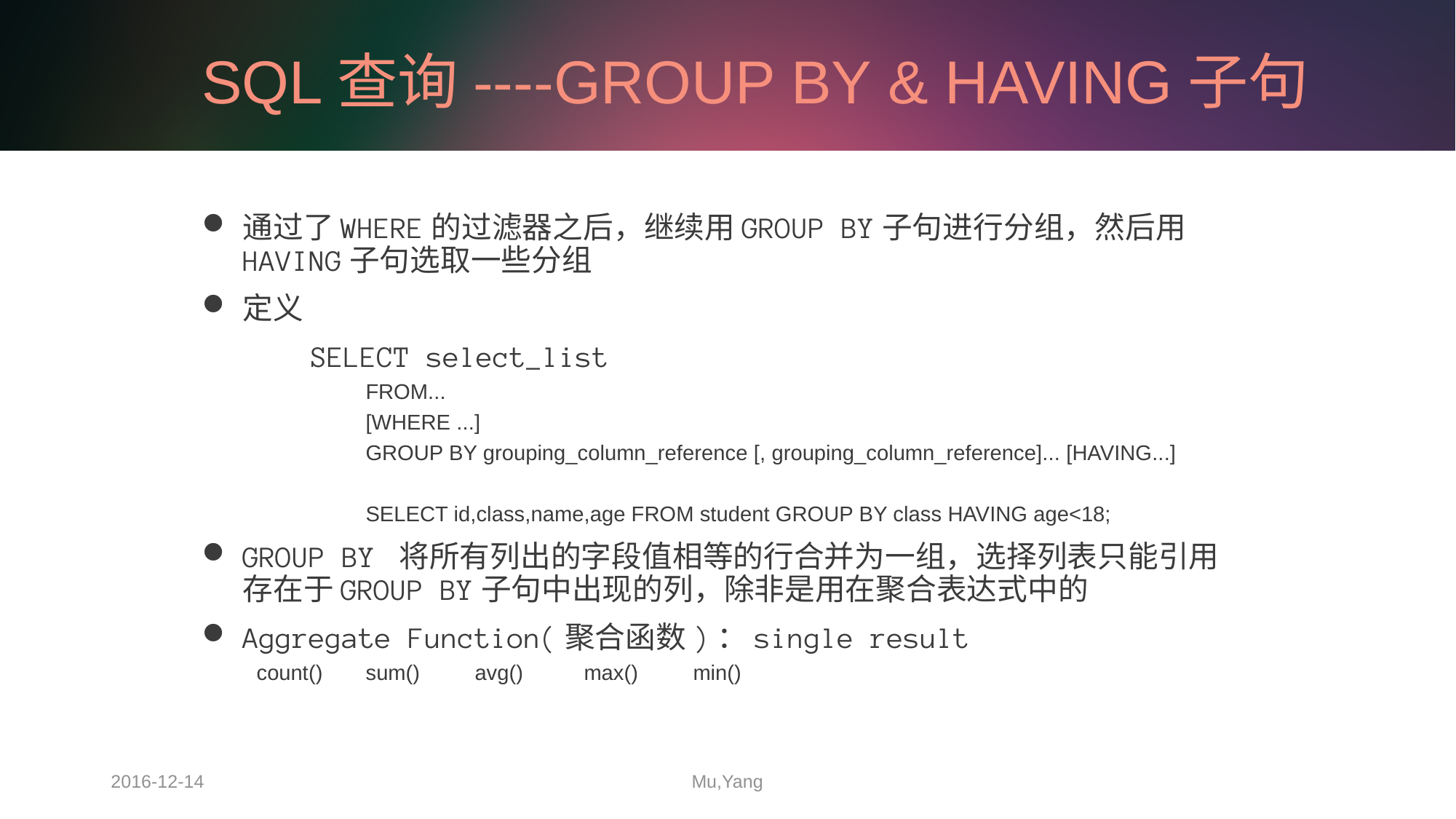

# SQL查询----GROUP BY & HAVING子句
通过了WHERE的过滤器之后，继续用GROUP BY子句进行分组，然后用HAVING子句选取一些分组
定义
	SELECT select_list
	FROM...
	[WHERE ...]
	GROUP BY grouping_column_reference [, grouping_column_reference]... [HAVING...]

	SELECT id,class,name,age FROM student GROUP BY class HAVING age<18;
GROUP BY 将所有列出的字段值相等的行合并为一组，选择列表只能引用存在于GROUP BY子句中出现的列，除非是用在聚合表达式中的
Aggregate Function(聚合函数)：single result
count()	sum()	avg()	max()	min()
2016-12-14
Mu,Yang
85